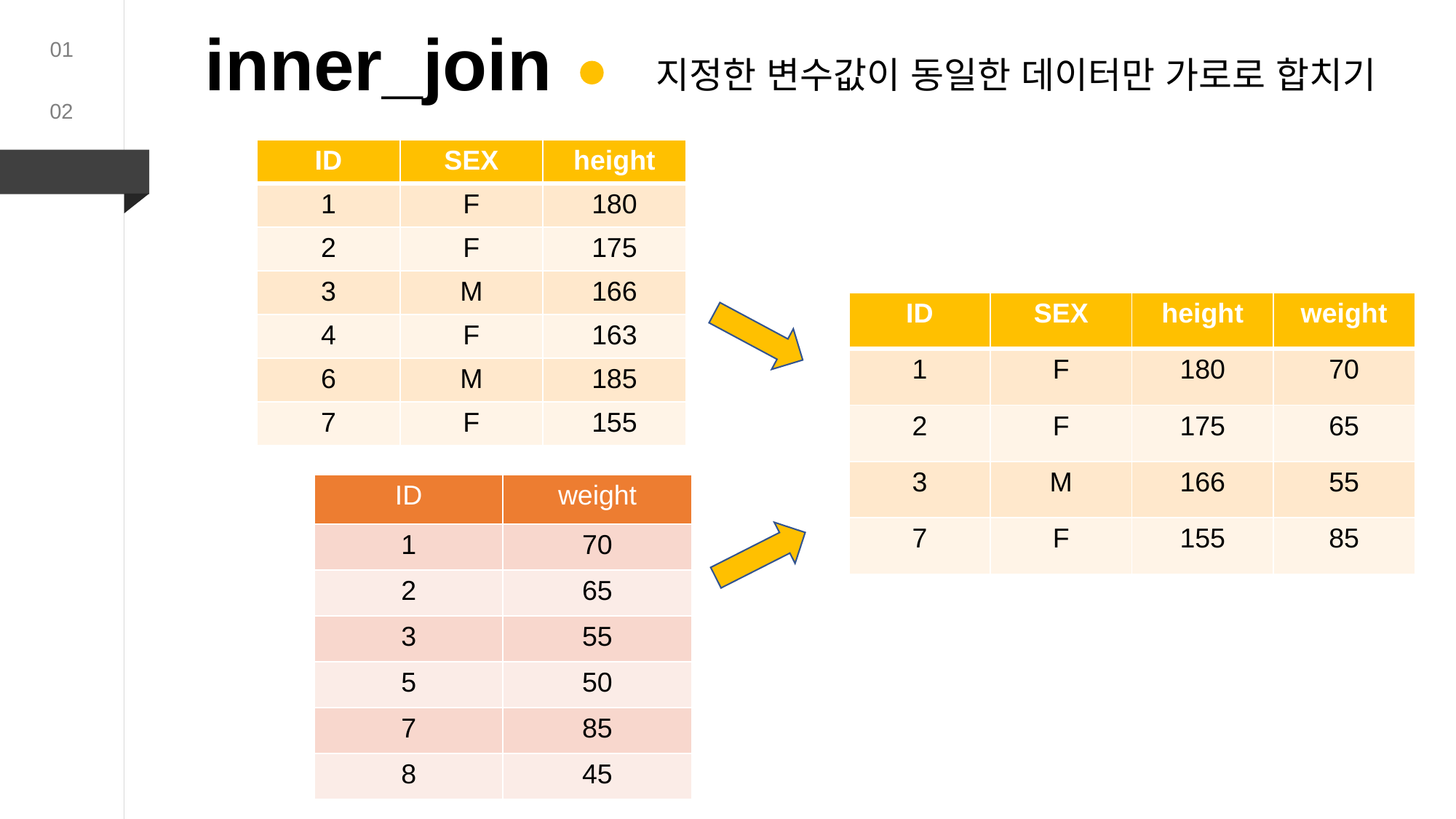

inner_join
01
지정한 변수값이 동일한 데이터만 가로로 합치기

02
02
| ID | SEX | height |
| --- | --- | --- |
| 1 | F | 180 |
| 2 | F | 175 |
| 3 | M | 166 |
| 4 | F | 163 |
| 6 | M | 185 |
| 7 | F | 155 |

03
| ID | SEX | height | weight |
| --- | --- | --- | --- |
| 1 | F | 180 | 70 |
| 2 | F | 175 | 65 |
| 3 | M | 166 | 55 |
| 7 | F | 155 | 85 |

김재훈
filter  selece  arrange  mutate
| ID | weight |
| --- | --- |
| 1 | 70 |
| 2 | 65 |
| 3 | 55 |
| 5 | 50 |
| 7 | 85 |
| 8 | 45 |